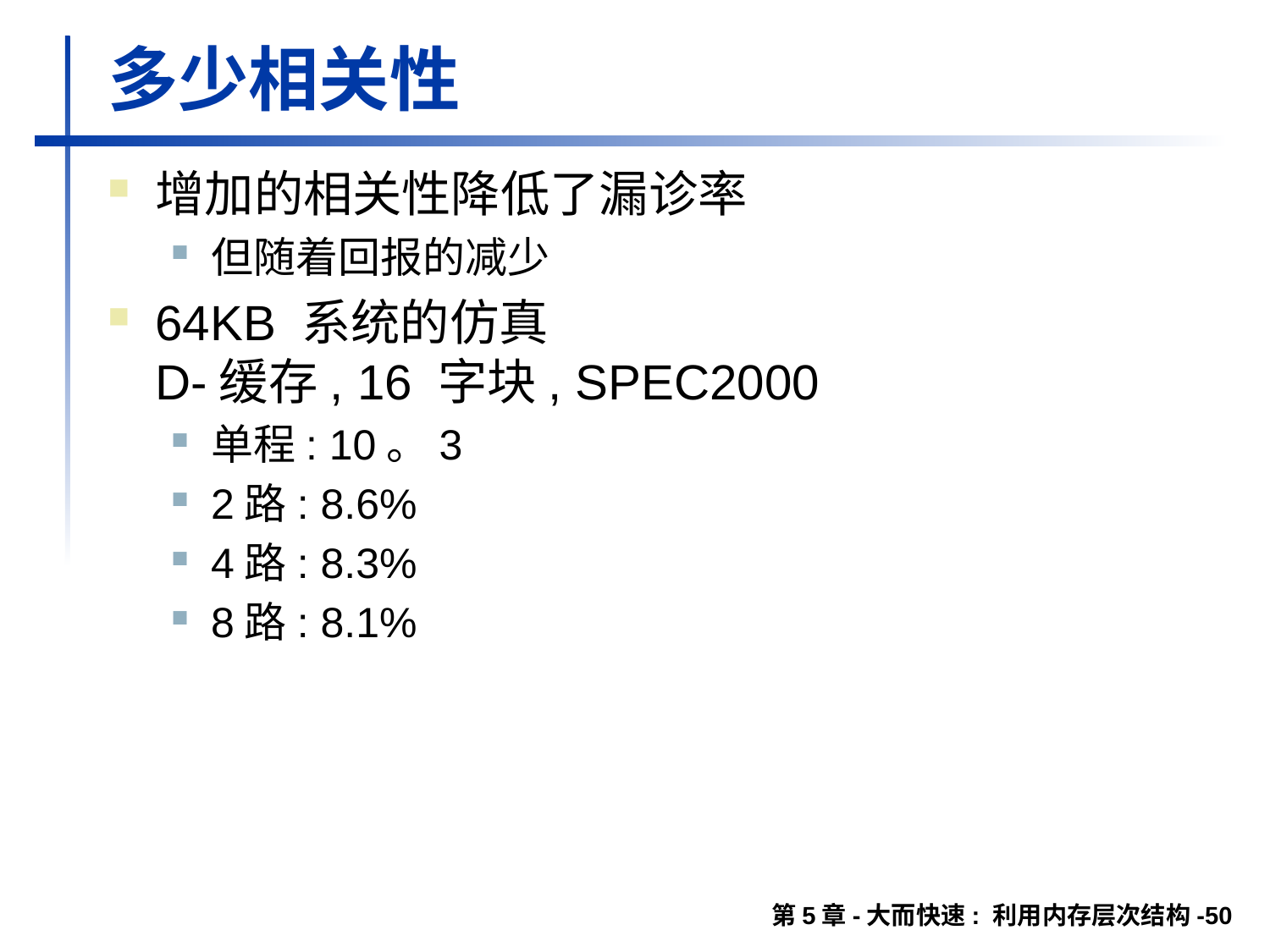

# 多少相关性
增加的相关性降低了漏诊率
但随着回报的减少
64KB 系统的仿真
D-缓存, 16 字块, SPEC2000
单程: 10。3
2路: 8.6%
4路: 8.3%
8路: 8.1%
第5章-大而快速: 利用内存层次结构-50